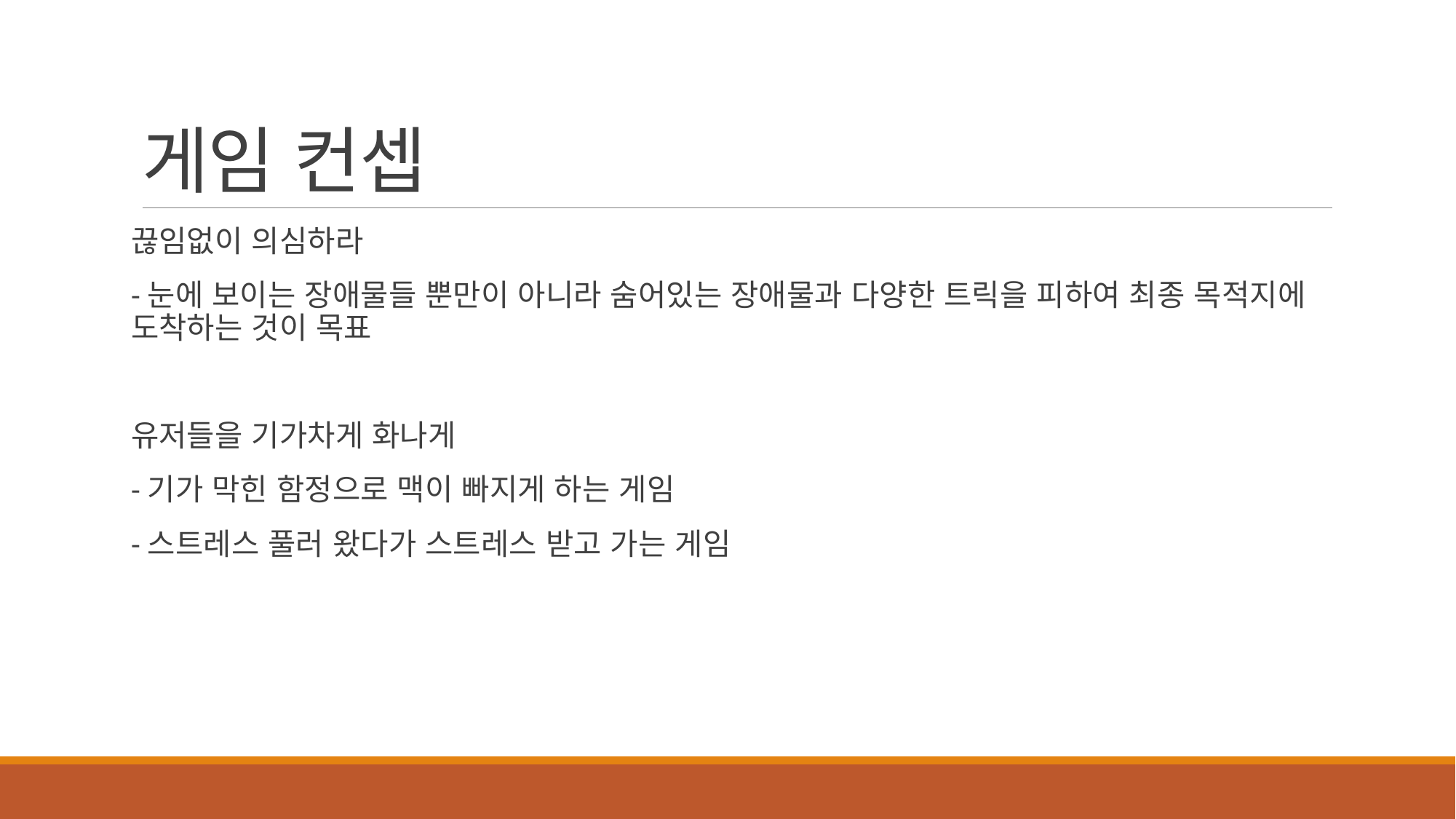

# 게임 컨셉
끊임없이 의심하라
-눈에 보이는 장애물들 뿐만이 아니라 숨어있는 장애물과 다양한 트릭을 피하여 최종 목적지에 도착하는 것이 목표

유저들을 기가차게 화나게
-기가 막힌 함정으로 맥이 빠지게 하는 게임
-스트레스 풀러 왔다가 스트레스 받고 가는 게임